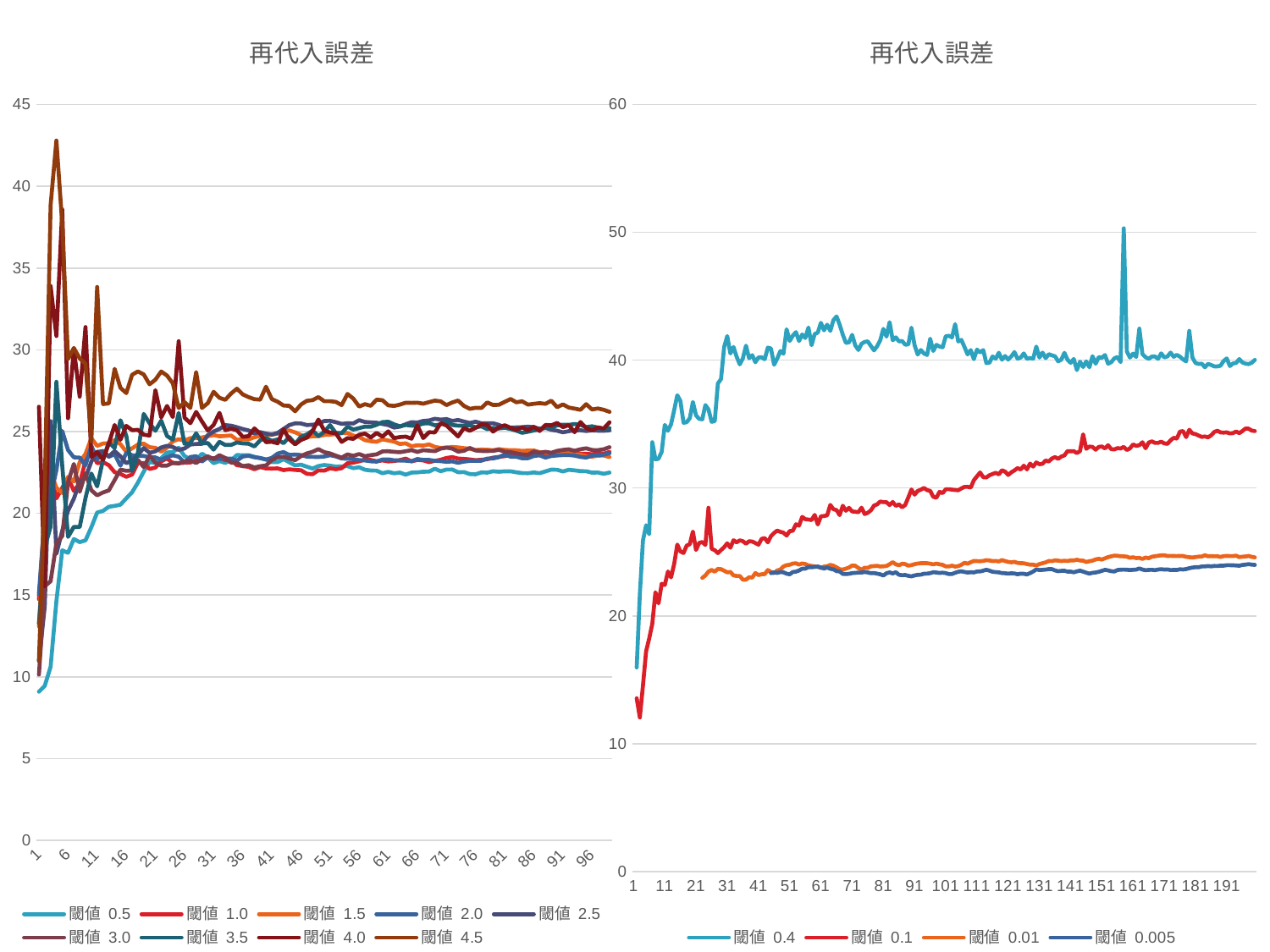

### Chart: 再代入誤差

| Category | 閾値 0.5 | 閾値 1.0 | 閾値 1.5 | 閾値 2.0 | 閾値 2.5 | 閾値 3.0 | 閾値 3.5 | 閾値 4.0 | 閾値 4.5 |
|---|---|---|---|---|---|---|---|---|---|

### Chart: 再代入誤差

| Category | 閾値 0.4 | 閾値 0.1 | 閾値 0.01 | 閾値 0.005 |
|---|---|---|---|---|